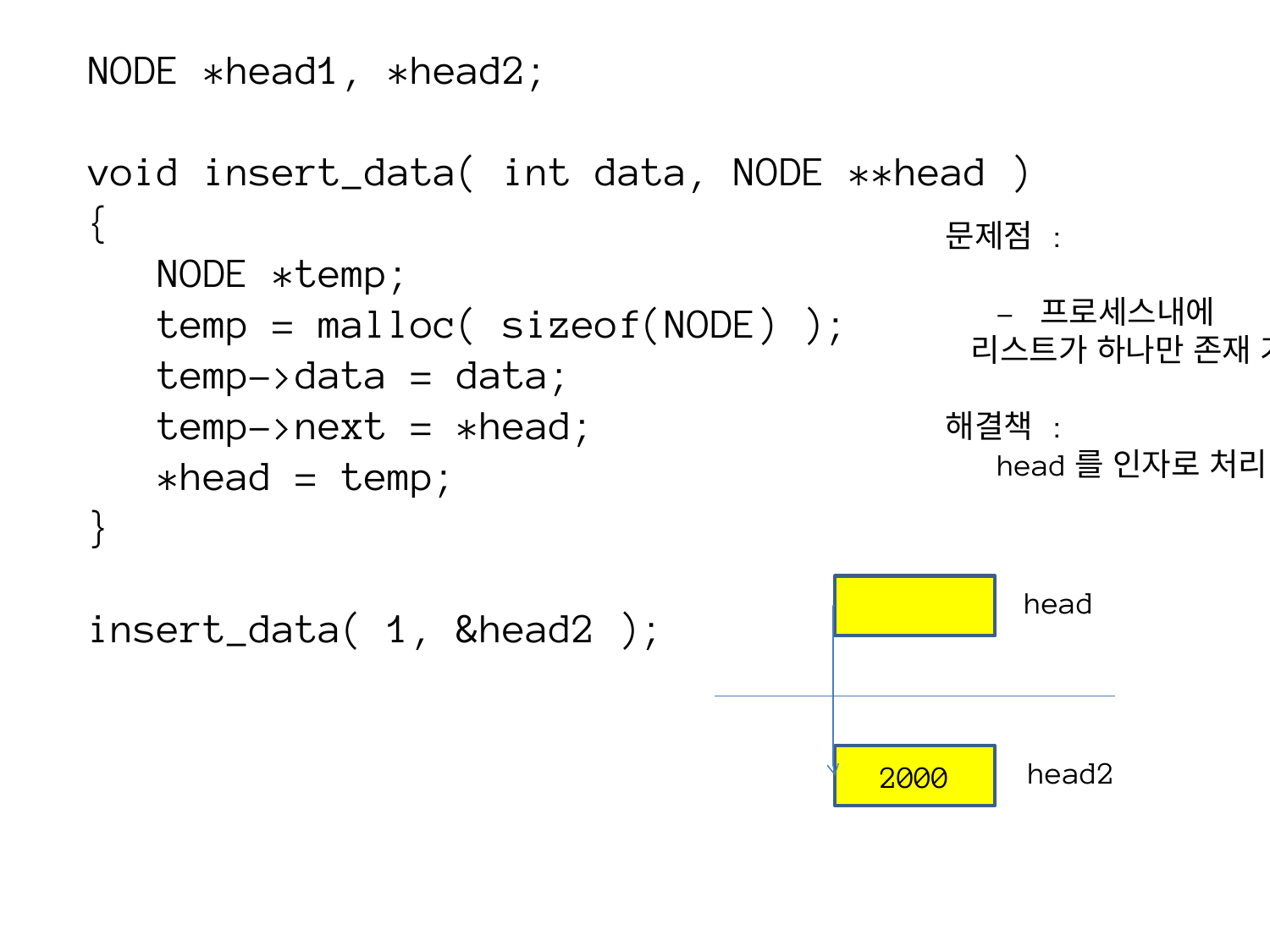

NODE *head1, *head2;

void insert_data( int data, NODE **head )
{
   NODE *temp;
   temp = malloc( sizeof(NODE) );
   temp->data = data;
   temp->next = *head;
   *head = temp;
}

insert_data( 1, &head2 );
문제점 :

   - 프로세스내에
  리스트가 하나만 존재 가능

해결책 :
   head를 인자로 처리 하자.

head
2000
head2